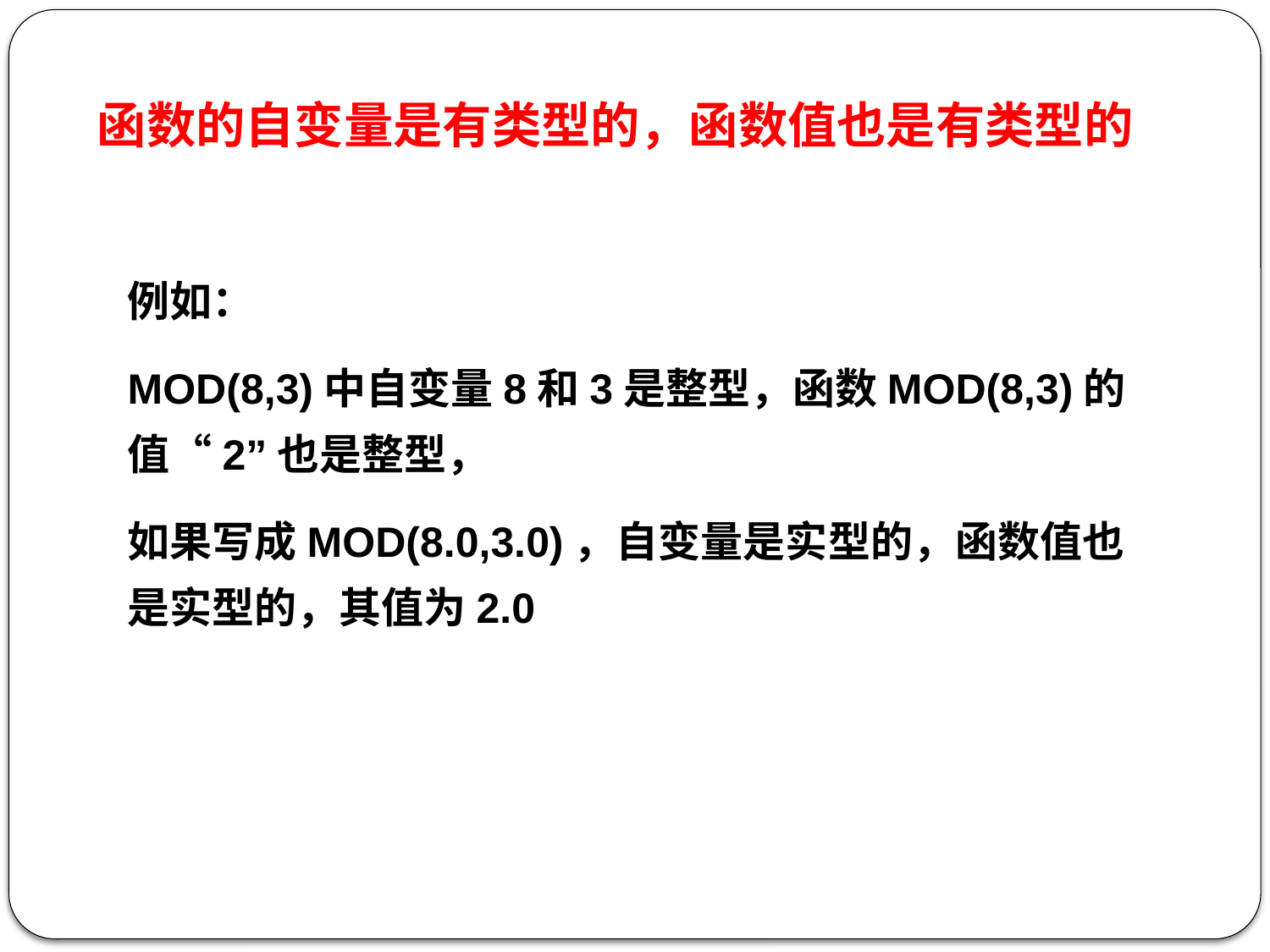

函数的自变量是有类型的，函数值也是有类型的
例如：
MOD(8,3)中自变量8和3是整型，函数MOD(8,3)的值“2”也是整型，
如果写成MOD(8.0,3.0)，自变量是实型的，函数值也是实型的，其值为2.0